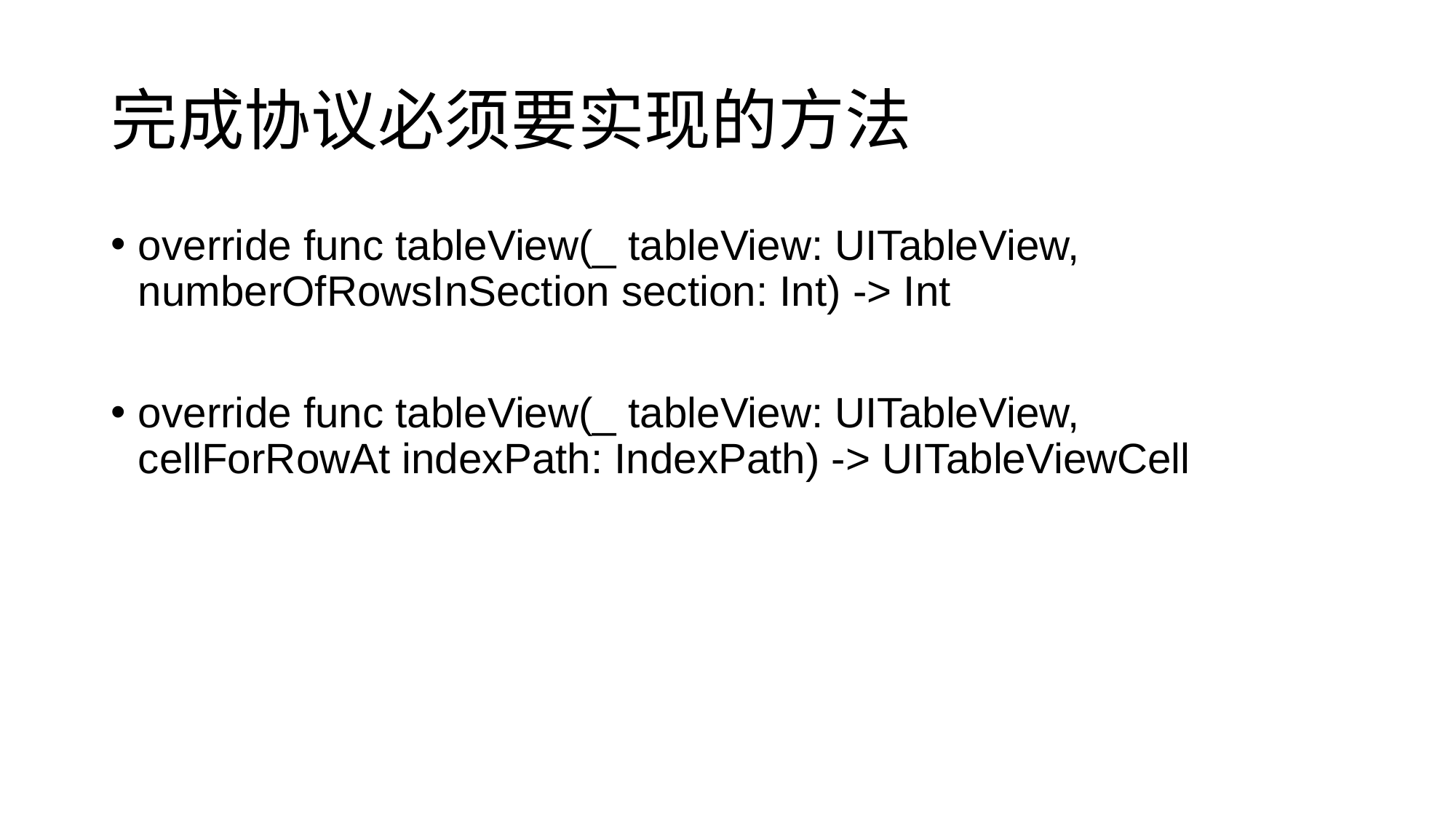

# 完成协议必须要实现的方法
override func tableView(_ tableView: UITableView, numberOfRowsInSection section: Int) -> Int

override func tableView(_ tableView: UITableView, cellForRowAt indexPath: IndexPath) -> UITableViewCell